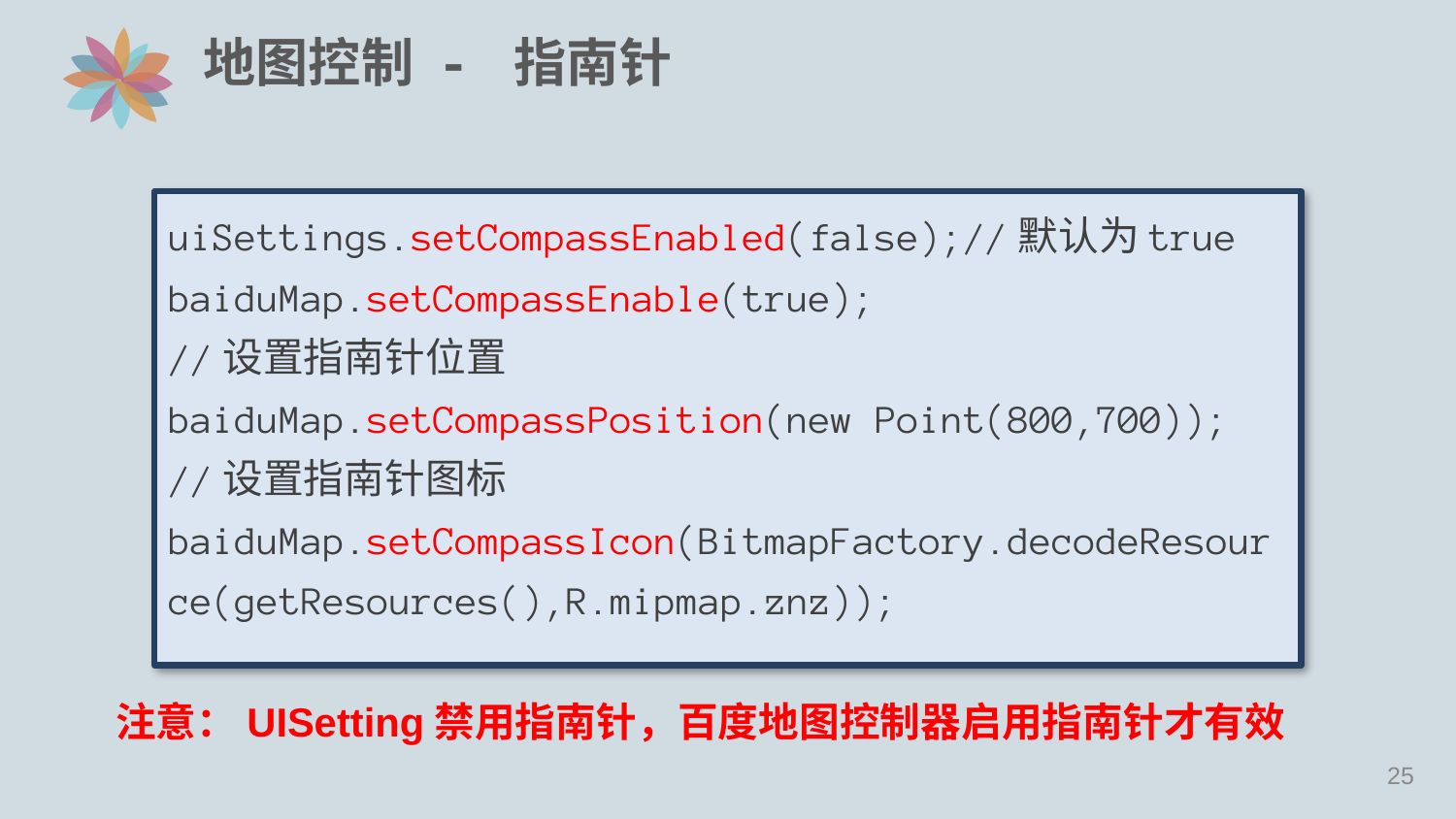

# 地图控制 - 指南针
uiSettings.setCompassEnabled(false);//默认为true
baiduMap.setCompassEnable(true);
//设置指南针位置
baiduMap.setCompassPosition(new Point(800,700));
//设置指南针图标
baiduMap.setCompassIcon(BitmapFactory.decodeResource(getResources(),R.mipmap.znz));
注意：UISetting禁用指南针，百度地图控制器启用指南针才有效
25